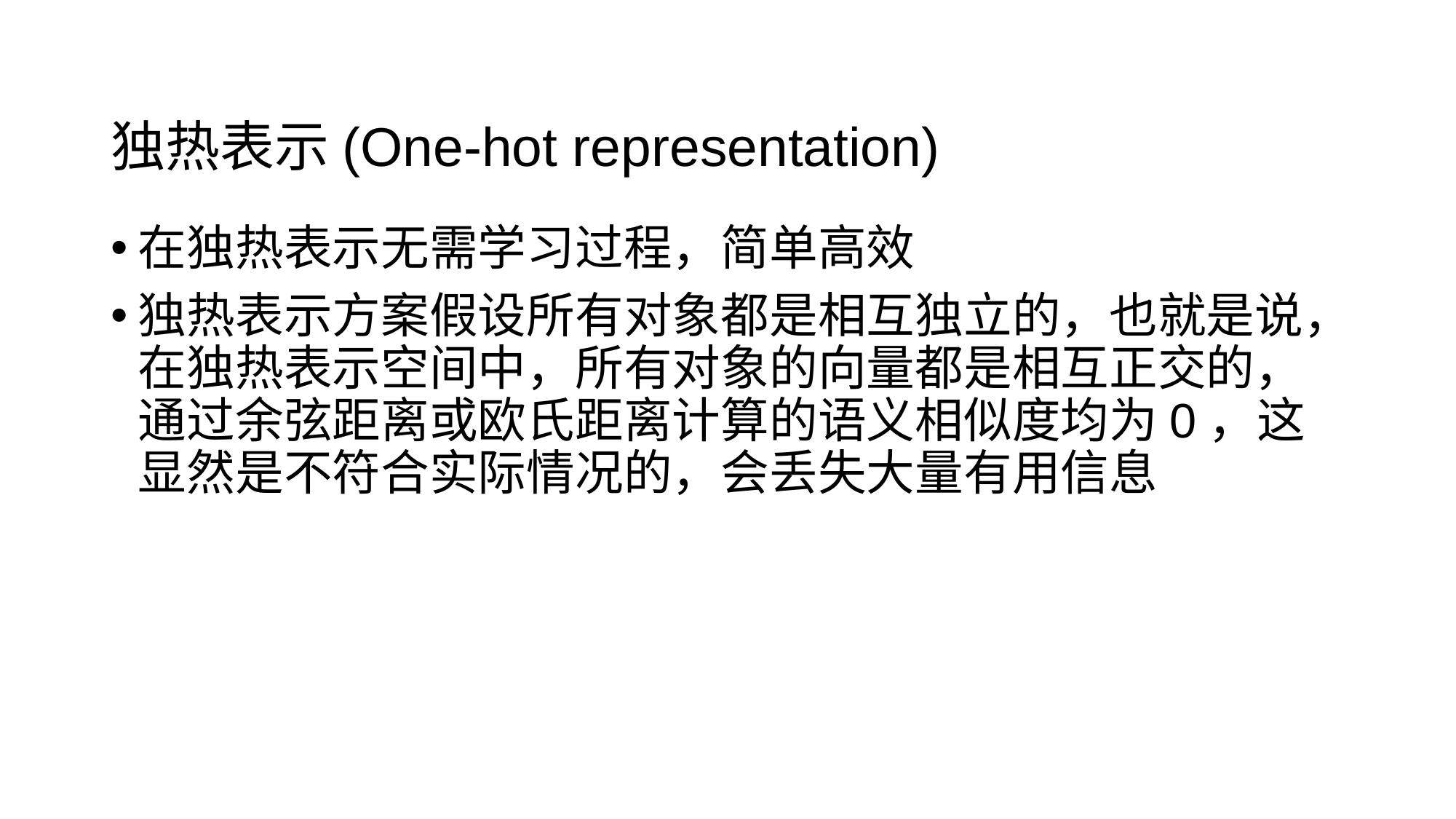

# 独热表示(One-hot representation)
在独热表示无需学习过程，简单高效
独热表示方案假设所有对象都是相互独立的，也就是说，在独热表示空间中，所有对象的向量都是相互正交的，通过余弦距离或欧氏距离计算的语义相似度均为0，这显然是不符合实际情况的，会丢失大量有用信息